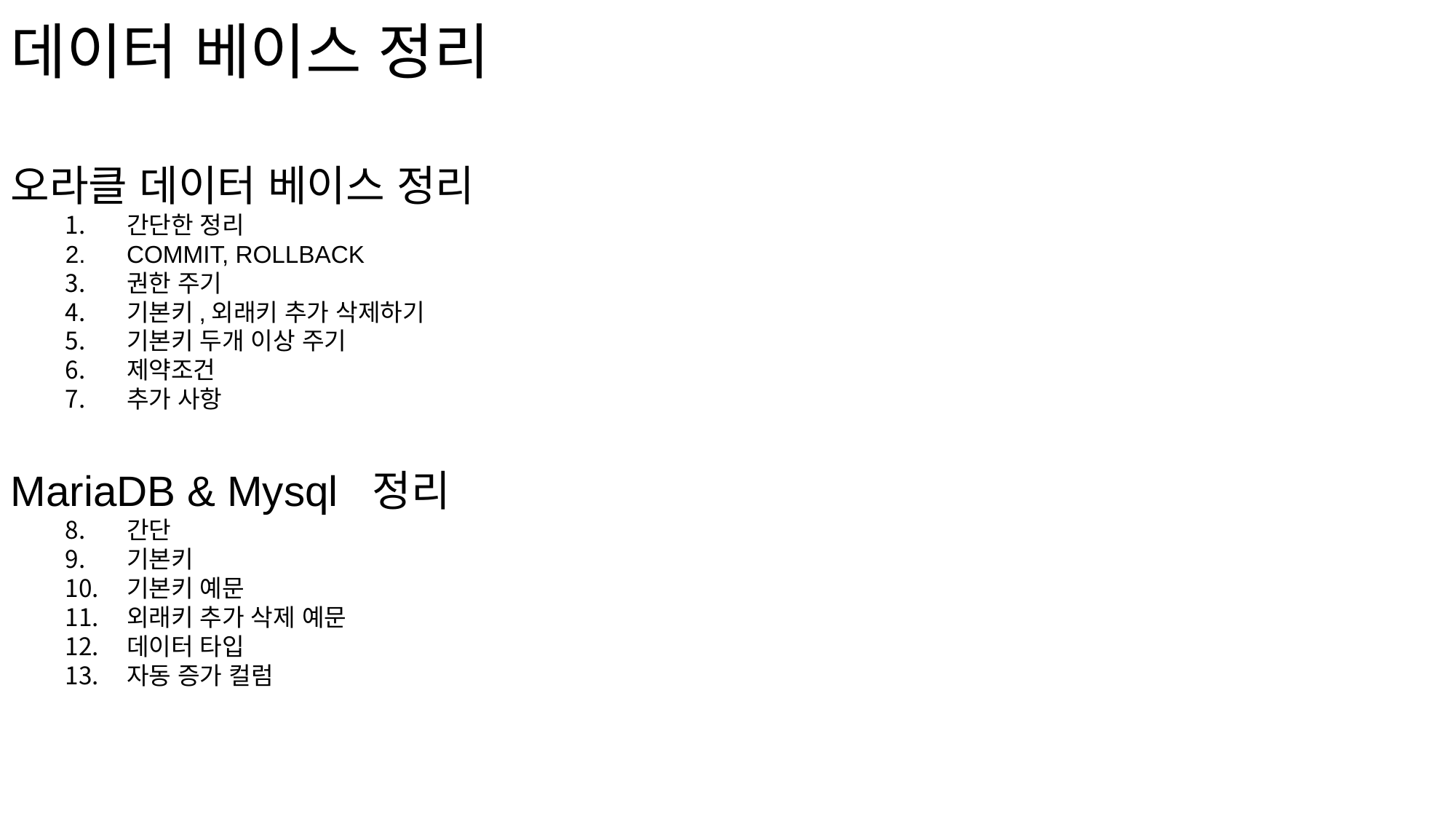

데이터 베이스 정리

오라클 데이터 베이스 정리
간단한 정리
COMMIT, ROLLBACK
권한 주기
기본키,외래키 추가 삭제하기
기본키 두개 이상 주기
제약조건
추가 사항

MariaDB & Mysql  정리
간단
기본키
기본키 예문
외래키 추가 삭제 예문
데이터 타입
자동 증가 컬럼